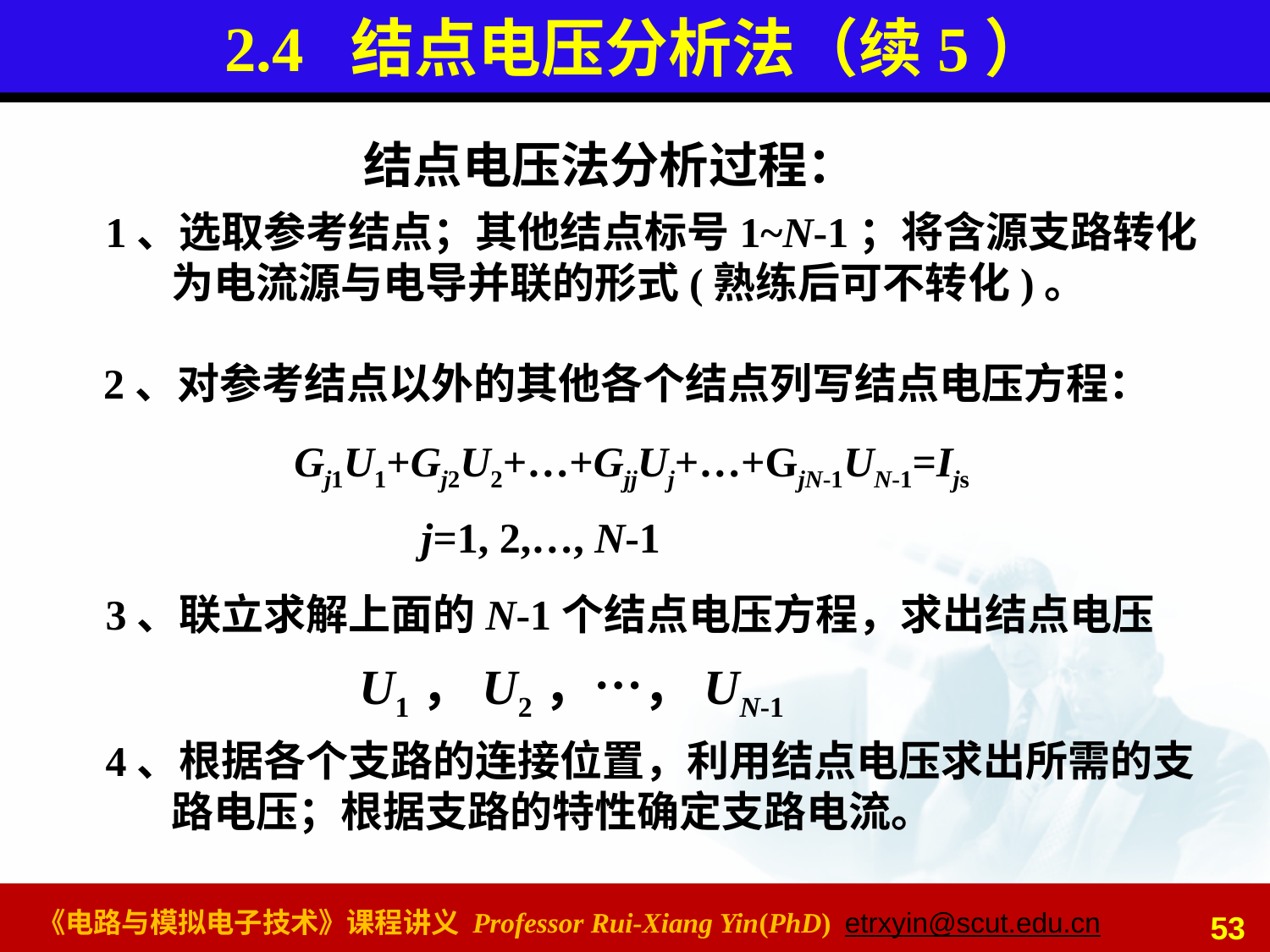

# 2.4  结点电压分析法（续5）
结点电压法分析过程：
1、选取参考结点；其他结点标号1~N-1；将含源支路转化为电流源与电导并联的形式(熟练后可不转化)。
2、对参考结点以外的其他各个结点列写结点电压方程：
Gj1U1+Gj2U2+…+GjjUj+…+GjN-1UN-1=Ijs
	j=1, 2,…, N-1
3、联立求解上面的N-1个结点电压方程，求出结点电压
		U1，U2，…，UN-1
4、根据各个支路的连接位置，利用结点电压求出所需的支路电压；根据支路的特性确定支路电流。
53